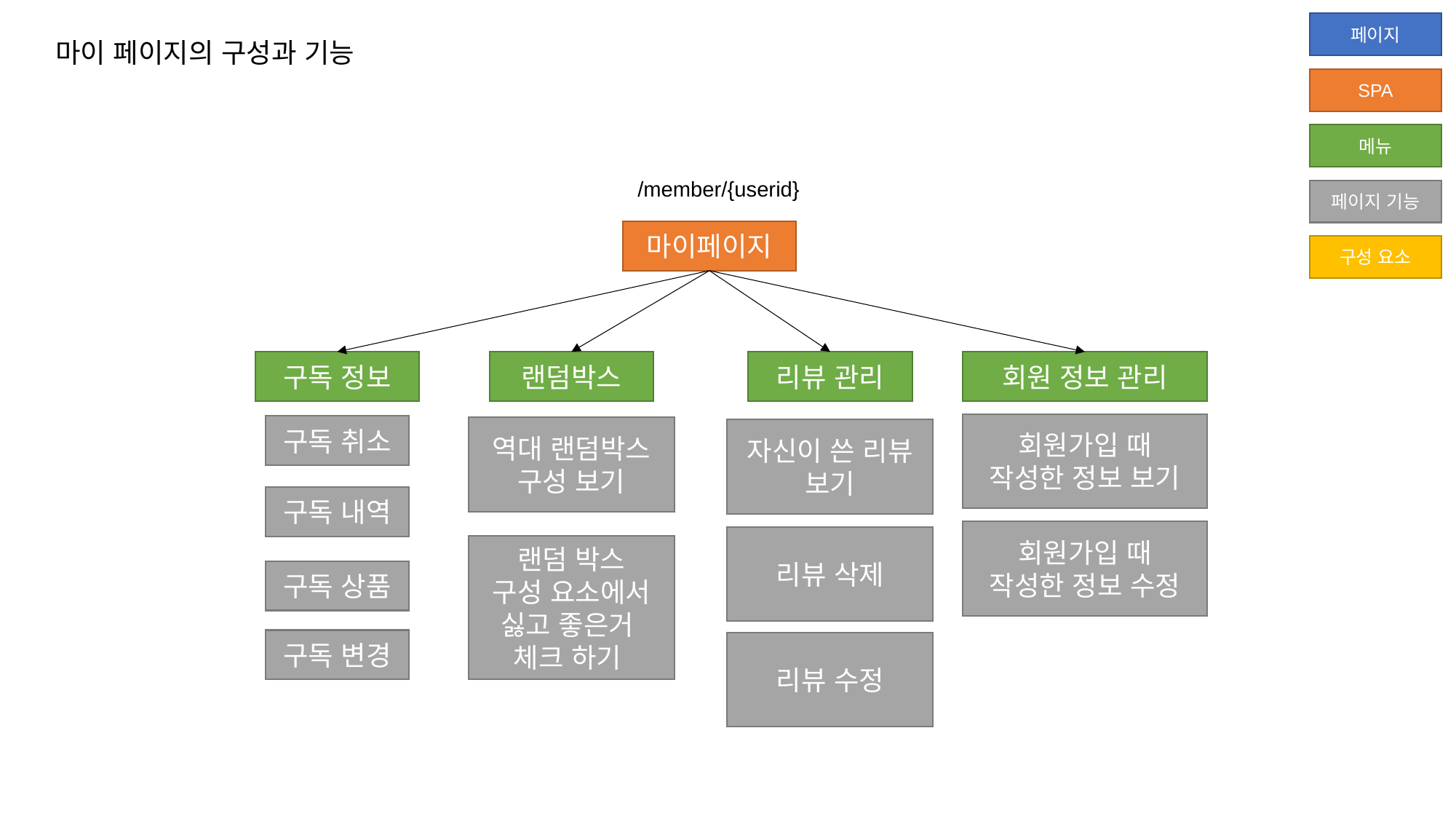

마이 페이지의 구성과 기능
/member/{userid}
마이페이지
구독 정보
랜덤박스
리뷰 관리
회원 정보 관리
회원가입 때
작성한 정보 보기
구독 취소
역대 랜덤박스 구성 보기
자신이 쓴 리뷰
보기
구독 내역
회원가입 때
작성한 정보 수정
리뷰 삭제
랜덤 박스
구성 요소에서
싫고 좋은거
체크 하기
구독 상품
구독 변경
리뷰 수정